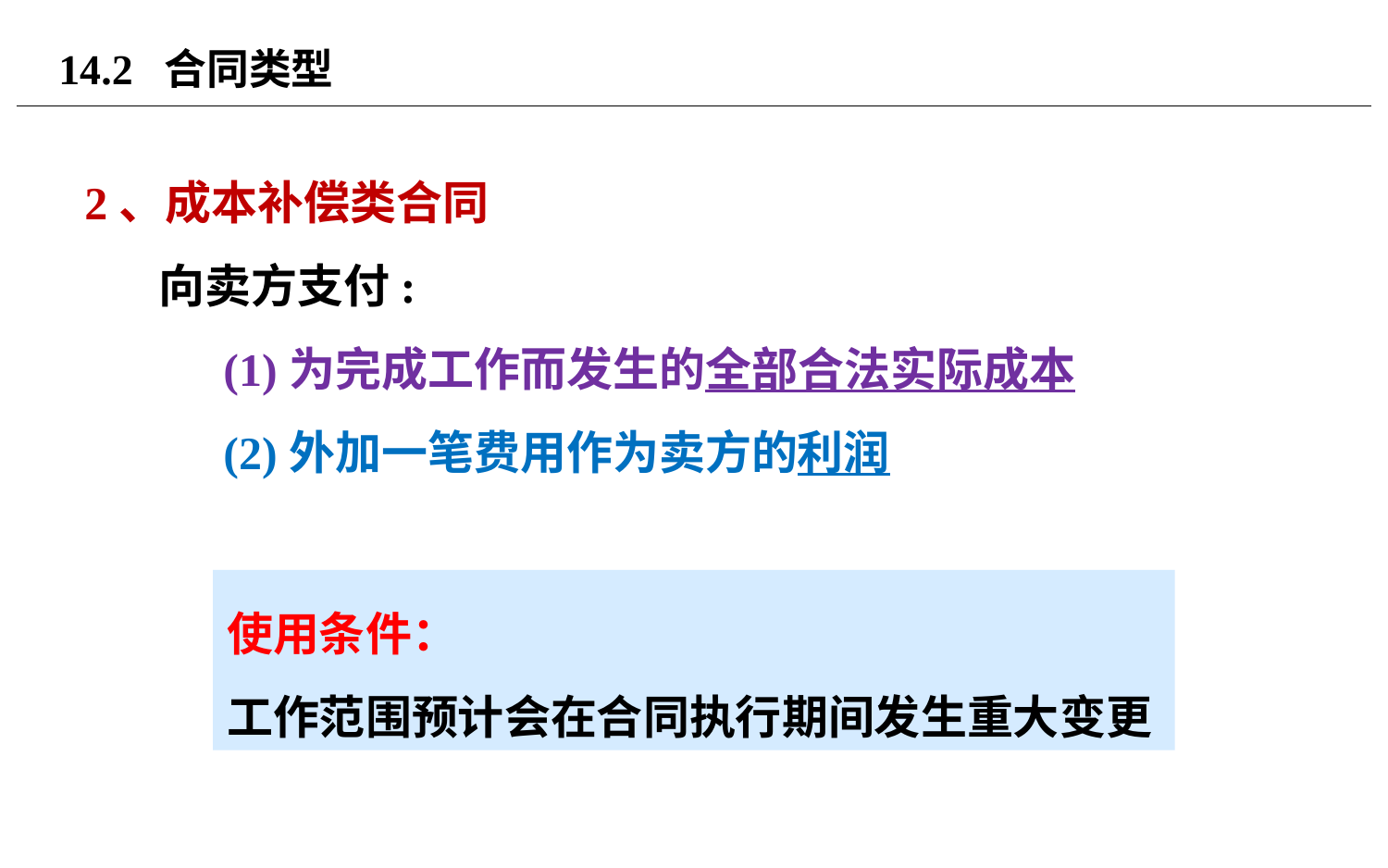

# 14.2  合同类型
2、成本补偿类合同
      向卖方支付:
	(1)为完成工作而发生的全部合法实际成本
	(2)外加一笔费用作为卖方的利润

使用条件：
工作范围预计会在合同执行期间发生重大变更